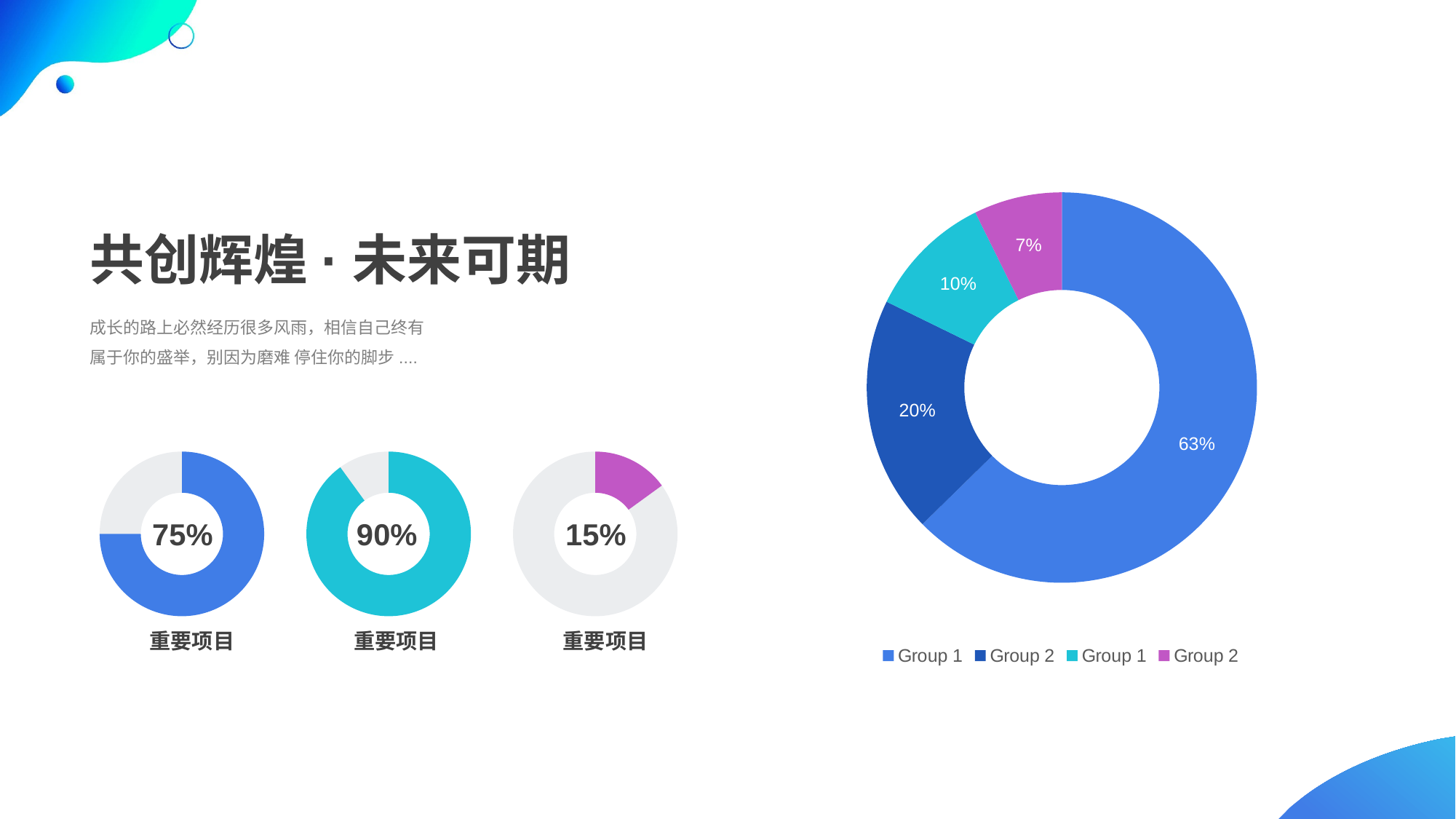

### Chart

| Category | Data 1 |
|---|---|
| Group 1 | 480.0 |
| Group 2 | 150.0 |
| Group 1 | 80.0 |
| Group 2 | 56.0 |
共创辉煌·未来可期
成长的路上必然经历很多风雨，相信自己终有属于你的盛举，别因为磨难 停住你的脚步....

### Chart

| Category | Sales |
|---|---|
| 1st Qtr | 75.0 |
| 2nd Qtr | 25.0 |

### Chart

| Category | Sales |
|---|---|
| 1st Qtr | 90.0 |
| 2nd Qtr | 10.0 |

### Chart

| Category | Sales |
|---|---|
| 1st Qtr | 15.0 |
| 2nd Qtr | 85.0 |
75%
90%
15%
重要项目
重要项目
重要项目